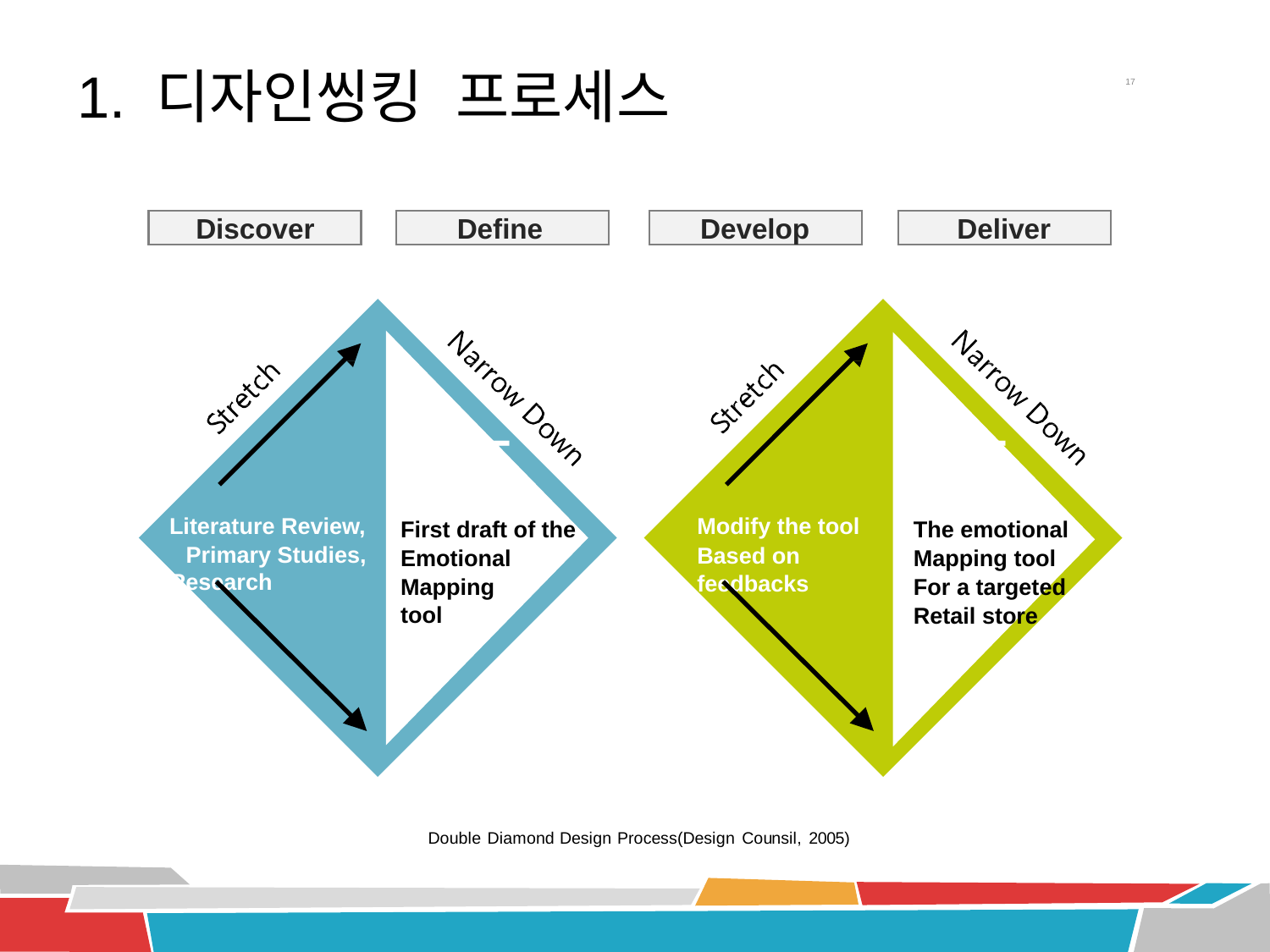

1. 디자인씽킹  프로세스
17
Discover
Define
Develop
Deliver

T
First draft of the Emotional Mapping
tool
T
The emotional Mapping tool For a targeted Retail store
Modify the tool
Based on feedbacks
Literature Review, Primary Studies,
Research

Double Diamond Design Process(Design Counsil, 2005)